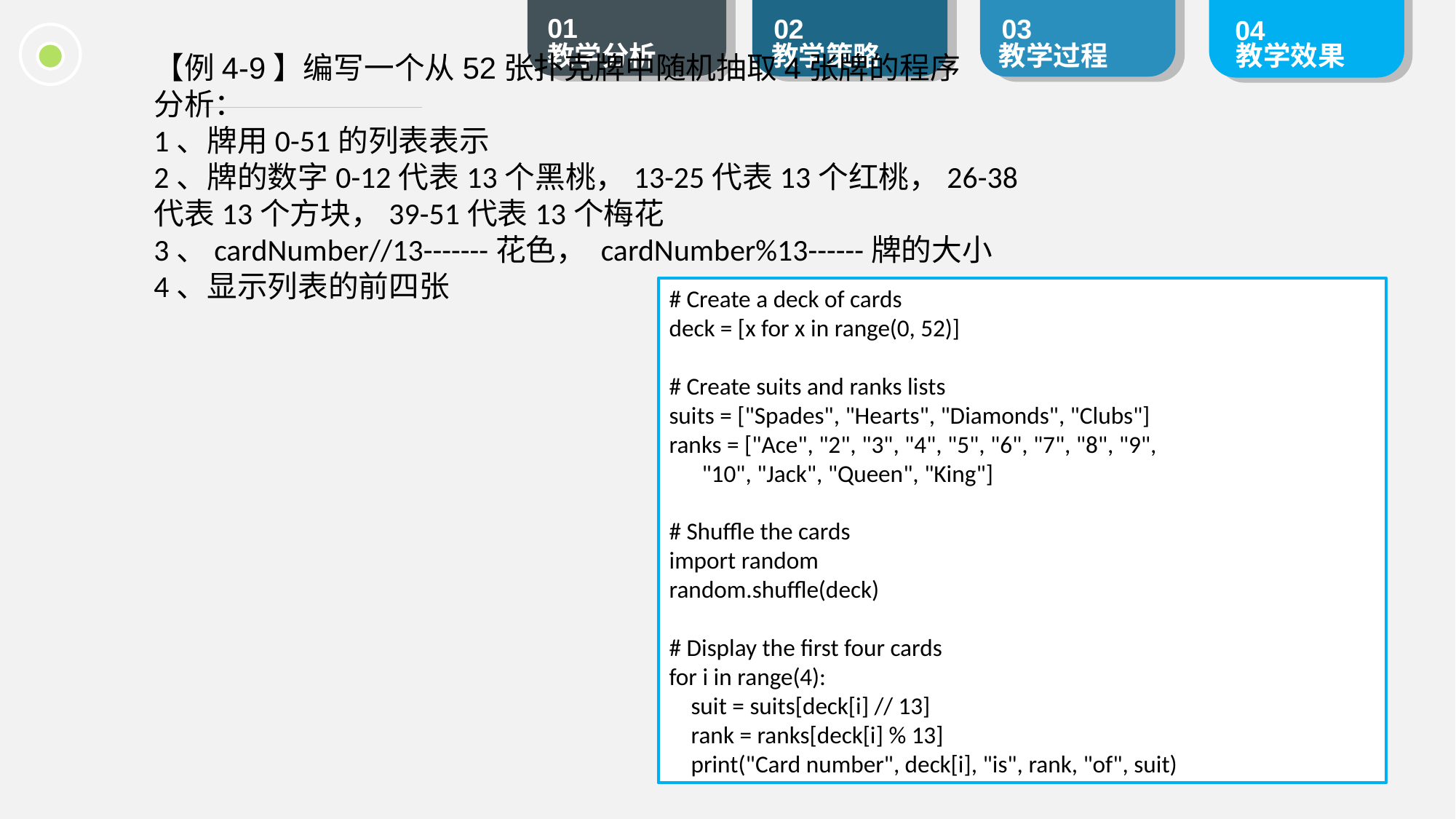

【例4-9】编写一个从52张扑克牌中随机抽取4张牌的程序
分析：
1、牌用0-51的列表表示
2、牌的数字0-12代表13个黑桃，13-25代表13个红桃，26-38代表13个方块，39-51代表13个梅花
3、cardNumber//13-------花色， cardNumber%13------牌的大小
4、显示列表的前四张
# Create a deck of cards
deck = [x for x in range(0, 52)]

# Create suits and ranks lists
suits = ["Spades", "Hearts", "Diamonds", "Clubs"]
ranks = ["Ace", "2", "3", "4", "5", "6", "7", "8", "9",
      "10", "Jack", "Queen", "King"]

# Shuffle the cards
import random
random.shuffle(deck)

# Display the first four cards
for i in range(4):
    suit = suits[deck[i] // 13]
    rank = ranks[deck[i] % 13]
    print("Card number", deck[i], "is", rank, "of", suit)